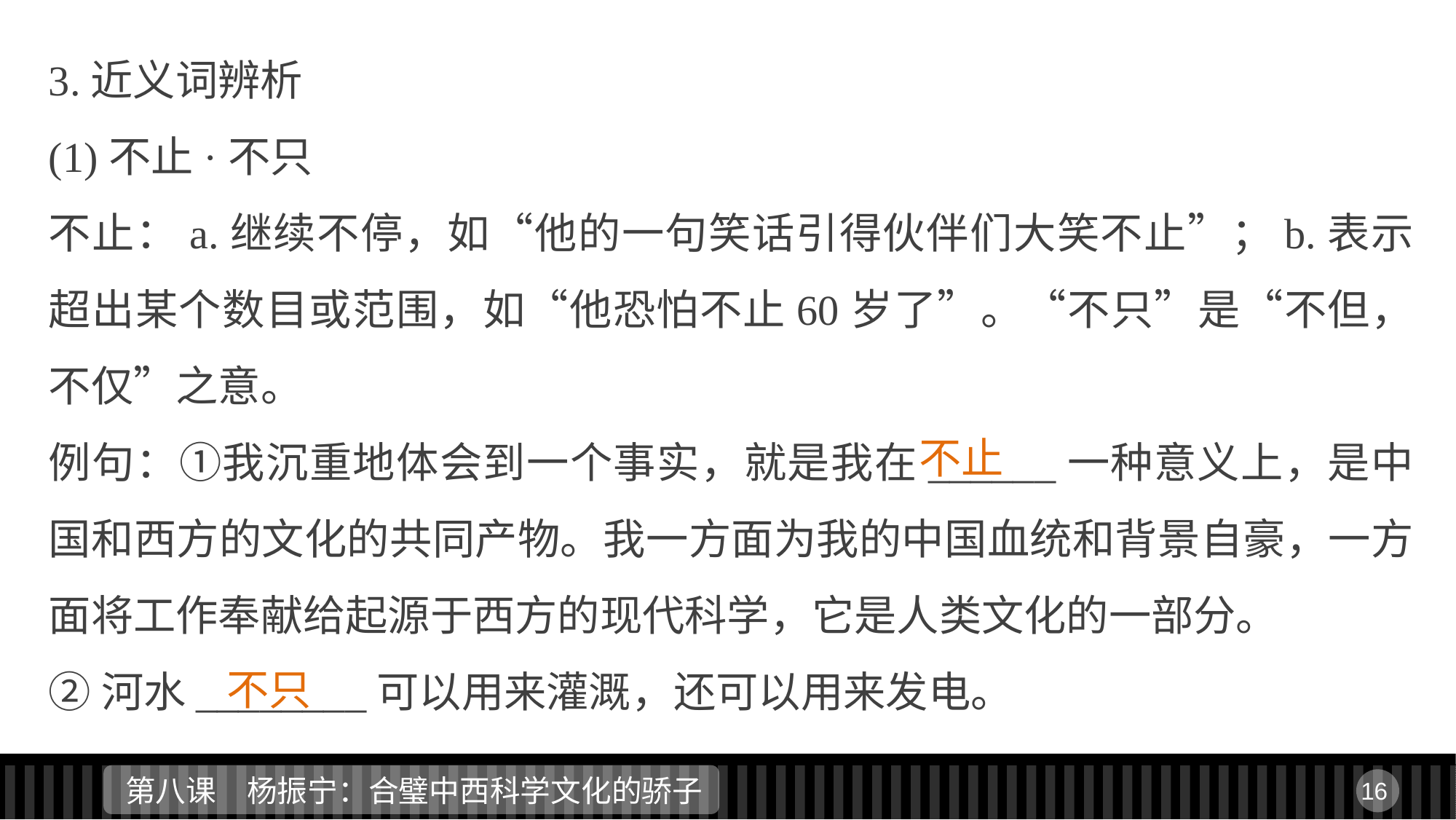

3.近义词辨析
(1)不止·不只
不止：a.继续不停，如“他的一句笑话引得伙伴们大笑不止”；b.表示超出某个数目或范围，如“他恐怕不止60岁了”。“不只”是“不但，不仅”之意。
例句：①我沉重地体会到一个事实，就是我在______一种意义上，是中国和西方的文化的共同产物。我一方面为我的中国血统和背景自豪，一方面将工作奉献给起源于西方的现代科学，它是人类文化的一部分。
②河水________可以用来灌溉，还可以用来发电。
不止
不只